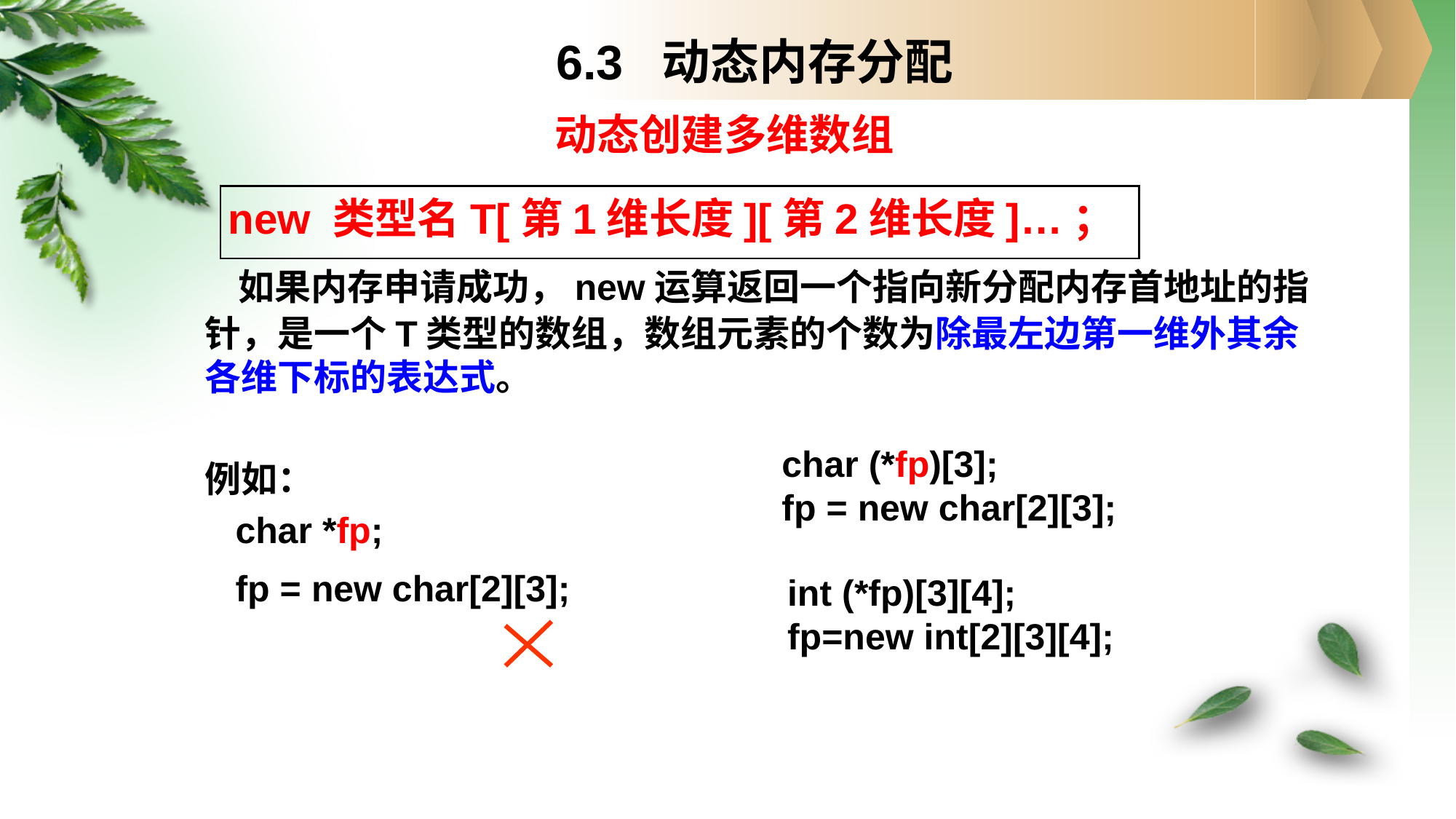

6.3  动态内存分配
# 动态创建多维数组
  new 类型名T[第1维长度][第2维长度]…；
  如果内存申请成功，new运算返回一个指向新分配内存首地址的指针，是一个T类型的数组，数组元素的个数为除最左边第一维外其余各维下标的表达式。

例如：
   char *fp;
   fp = new char[2][3];

   char (*fp)[3];
   fp = new char[2][3];
 int (*fp)[3][4];
 fp=new int[2][3][4];